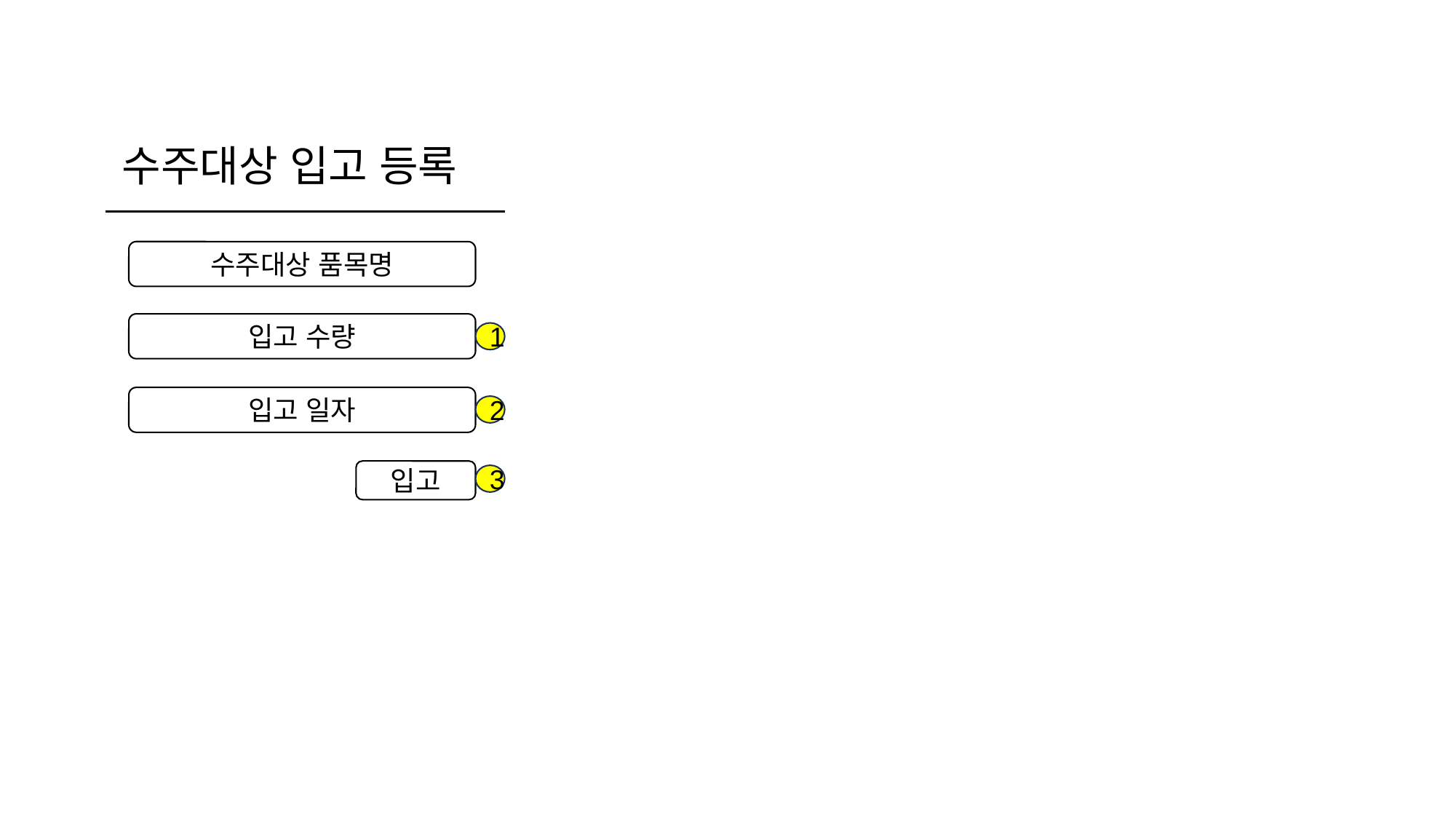

수주대상 입고 등록
수주대상 품목명
입고 수량
1
입고 일자
2
입고
3